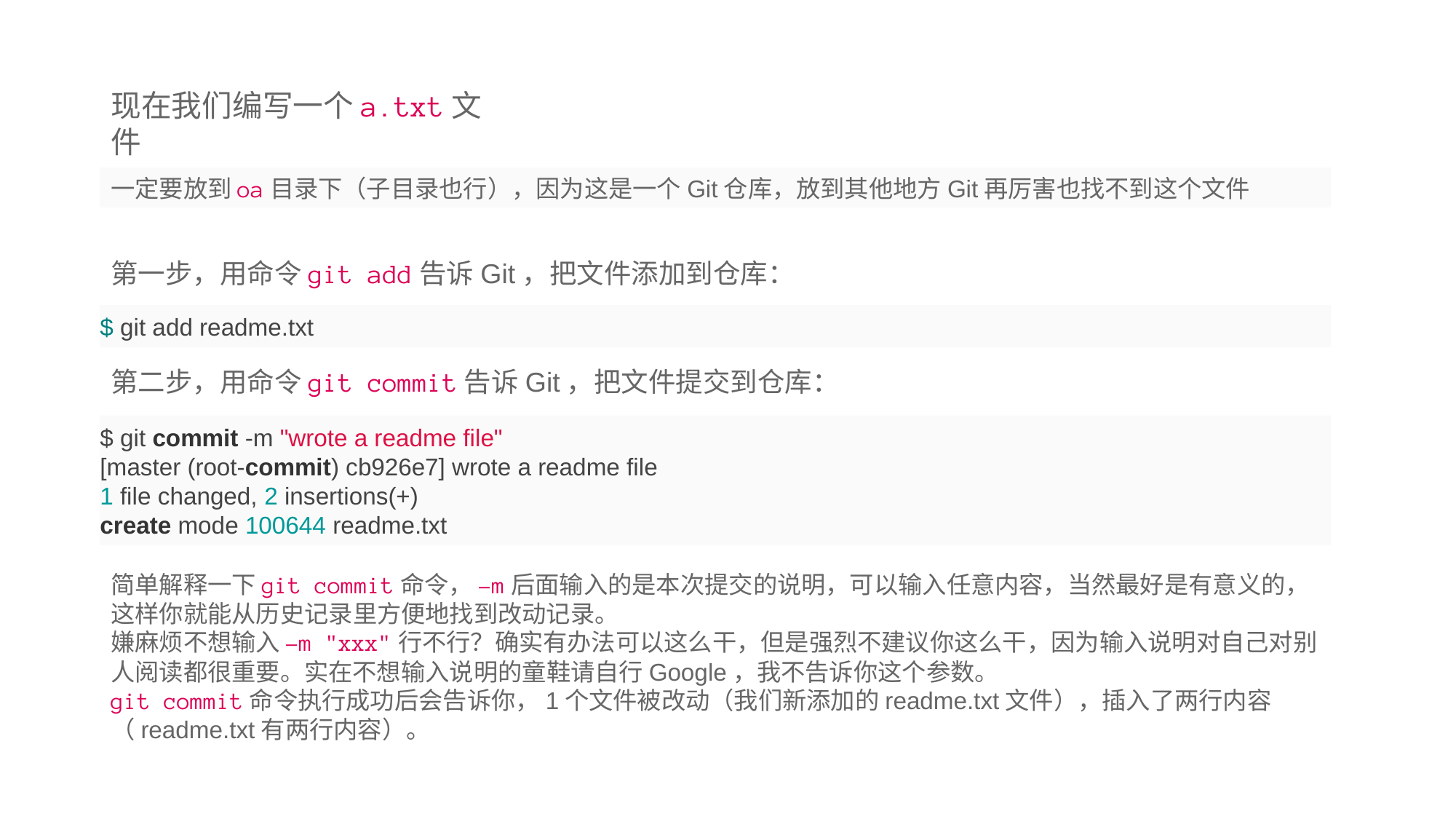

# 现在我们编写一个a.txt文件
一定要放到oa目录下（子目录也行），因为这是一个Git仓库，放到其他地方Git再厉害也找不到这个文件
第一步，用命令git add告诉Git，把文件添加到仓库：
$ git add readme.txt
第二步，用命令git commit告诉Git，把文件提交到仓库：
$ git commit -m "wrote a readme file"
[master (root-commit) cb926e7] wrote a readme file
1 file changed, 2 insertions(+)
create mode 100644 readme.txt
简单解释一下git commit命令，-m后面输入的是本次提交的说明，可以输入任意内容，当然最好是有意义的，这样你就能从历史记录里方便地找到改动记录。
嫌麻烦不想输入-m "xxx"行不行？确实有办法可以这么干，但是强烈不建议你这么干，因为输入说明对自己对别人阅读都很重要。实在不想输入说明的童鞋请自行Google，我不告诉你这个参数。
git commit命令执行成功后会告诉你，1个文件被改动（我们新添加的readme.txt文件），插入了两行内容（readme.txt有两行内容）。